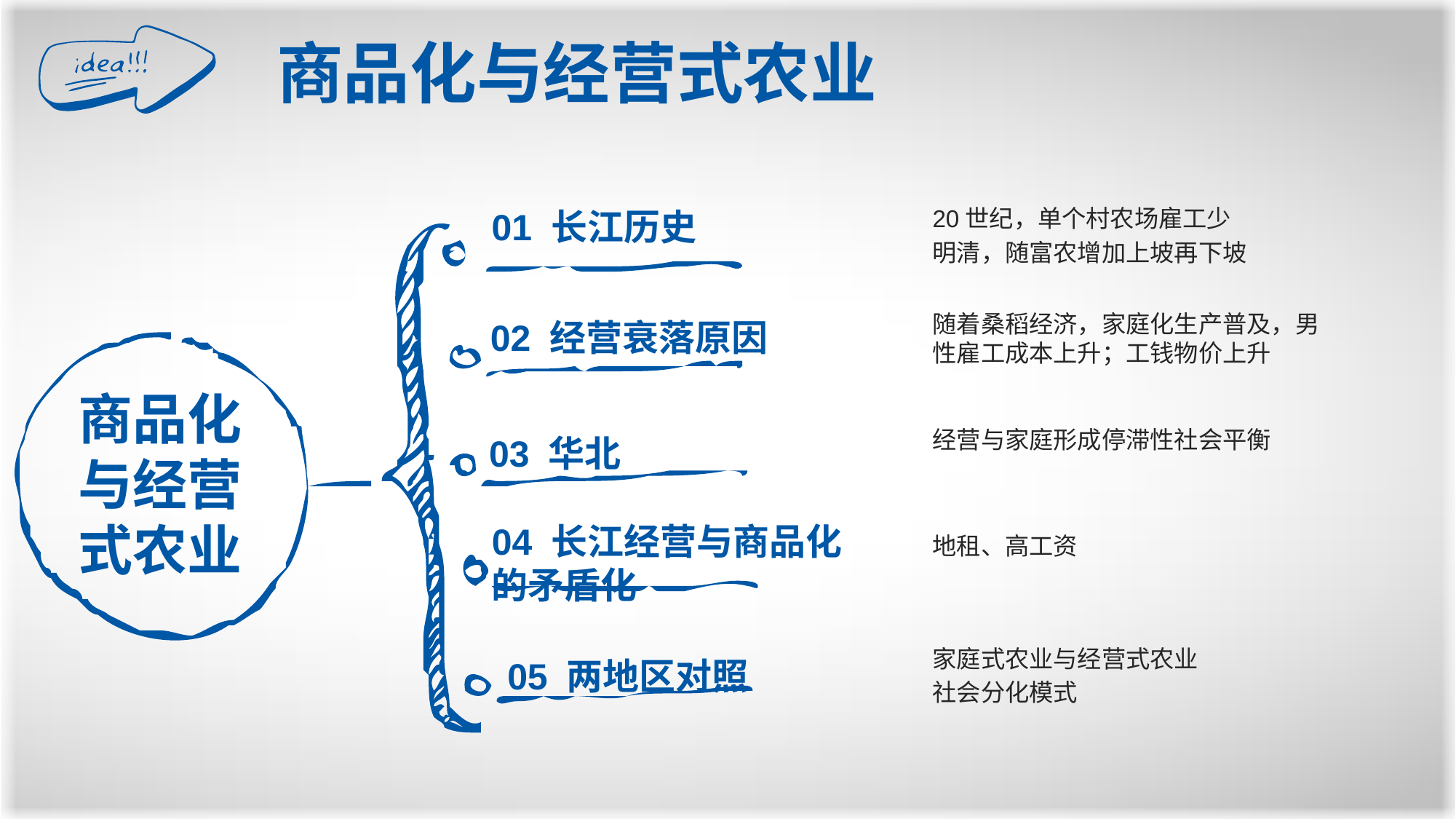

商品化与经营式农业
20世纪，单个村农场雇工少
明清，随富农增加上坡再下坡
01 长江历史

随着桑稻经济，家庭化生产普及，男性雇工成本上升；工钱物价上升
02 经营衰落原因

商品化与经营式农业

经营与家庭形成停滞性社会平衡
03 华北

04 长江经营与商品化的矛盾化
地租、高工资

家庭式农业与经营式农业
社会分化模式
05 两地区对照